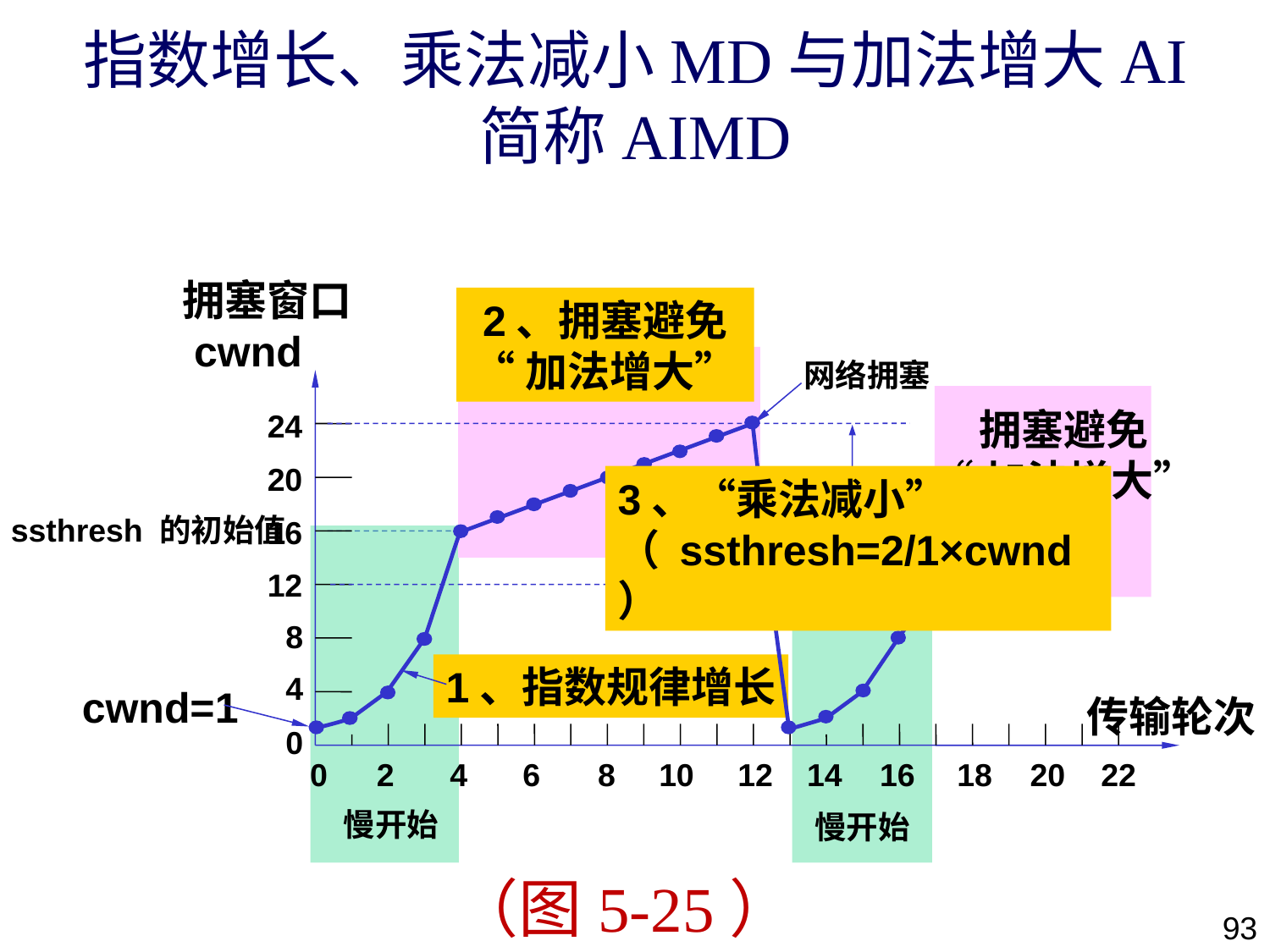

# 指数增长、乘法减小MD与加法增大AI 简称AIMD
拥塞窗口
 cwnd
2、拥塞避免
“加法增大”

网络拥塞

拥塞避免
“加法增大”
24

20

3、“乘法减小”
（ ssthresh=2/1×cwnd ）

ssthresh 的初始值
16

12

8

1、指数规律增长
4

cwnd=1

传输轮次

0

0
2
4
6
8
10
12
14
16
18
20
22
慢开始
慢开始
（图5-25）
93